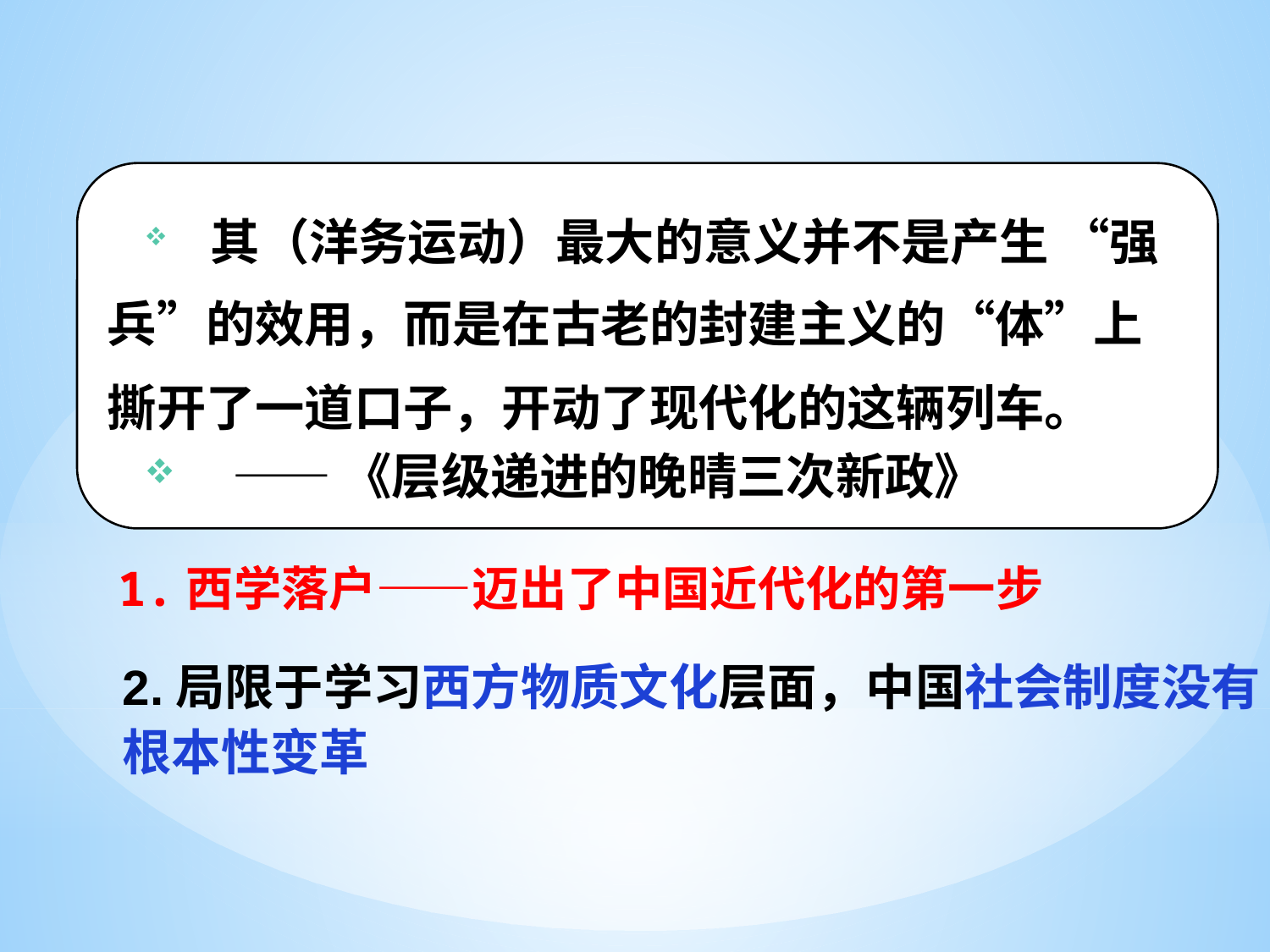

其（洋务运动）最大的意义并不是产生 “强兵”的效用，而是在古老的封建主义的“体”上撕开了一道口子，开动了现代化的这辆列车。
     ——《层级递进的晚晴三次新政》
1.西学落户——迈出了中国近代化的第一步
2.局限于学习西方物质文化层面，中国社会制度没有根本性变革